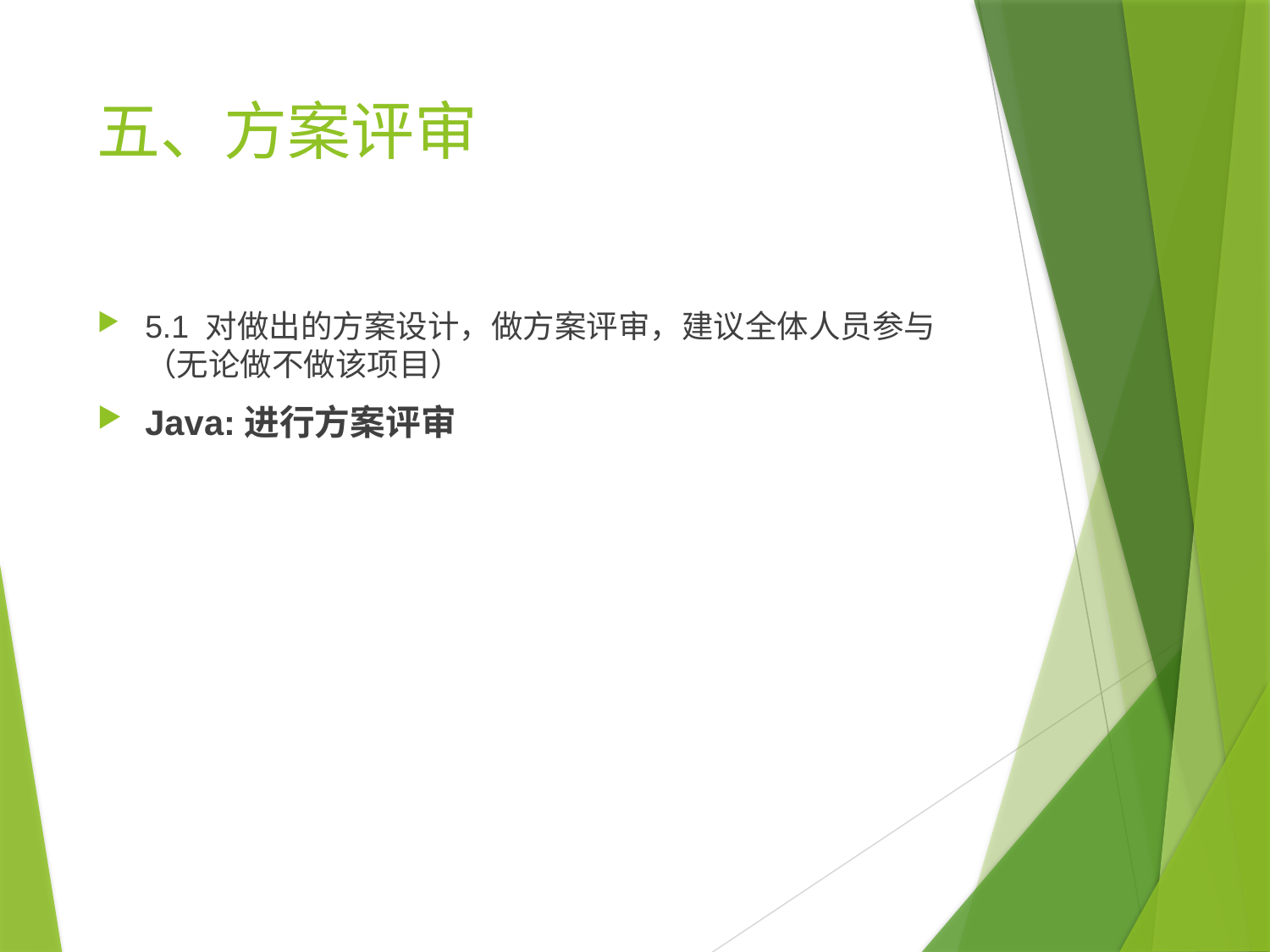

# 五、方案评审
5.1 对做出的方案设计，做方案评审，建议全体人员参与（无论做不做该项目）
Java:进行方案评审